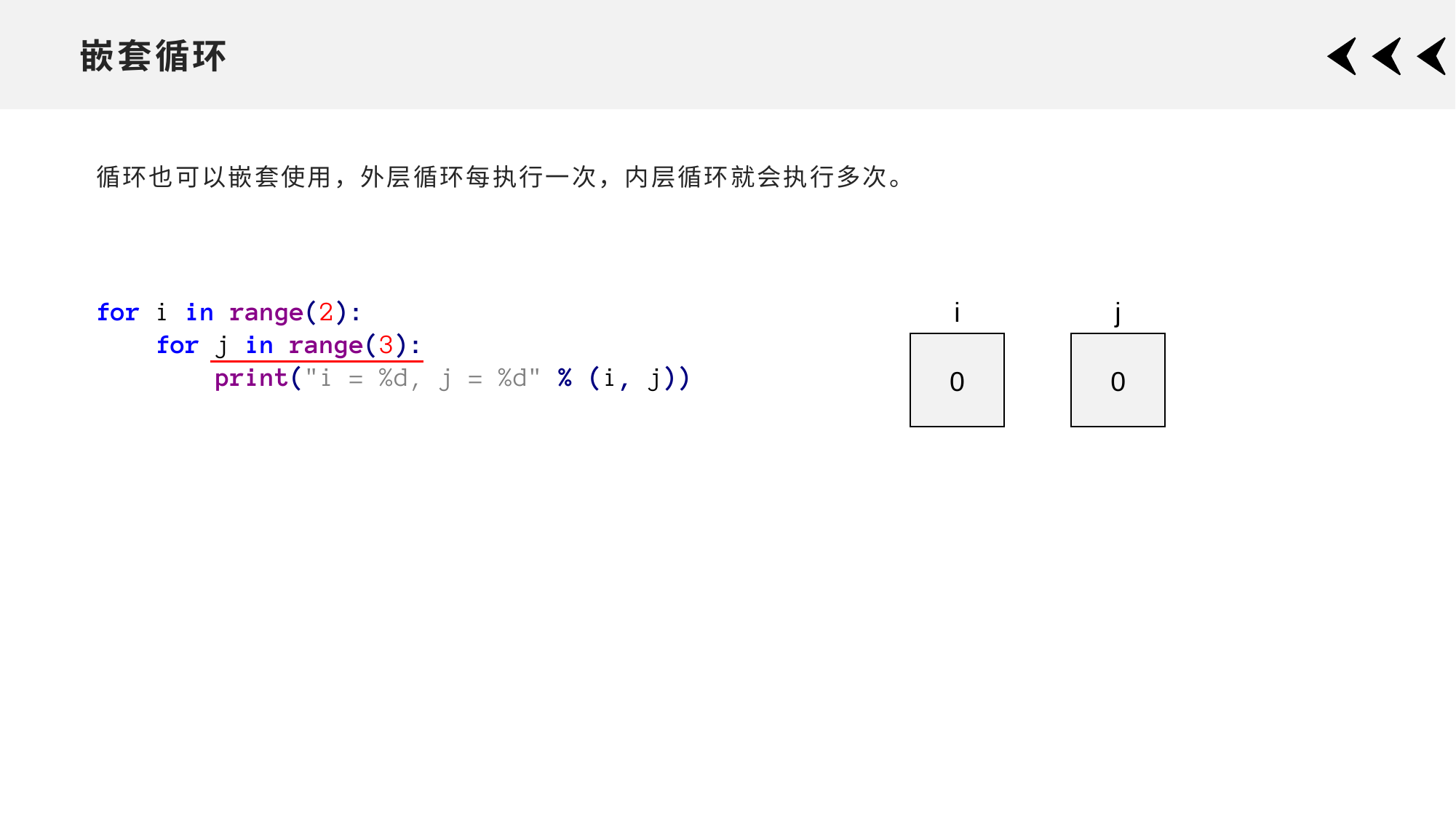

# 嵌套循环
循环也可以嵌套使用，外层循环每执行一次，内层循环就会执行多次。
for i in range(2):
    for j in range(3):
        print("i = %d, j = %d" % (i, j))
j
i
0
0